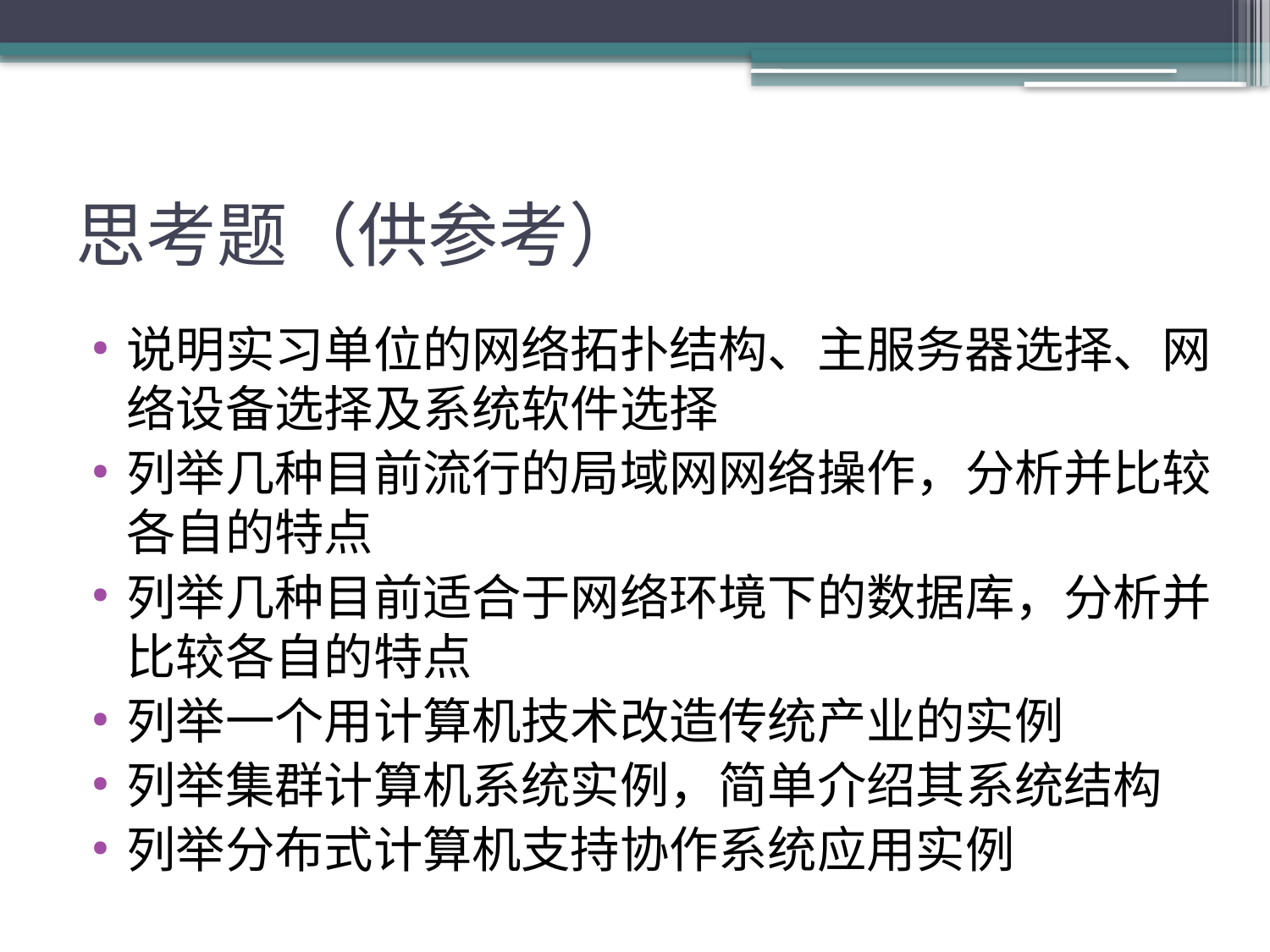

# 思考题（供参考）
说明实习单位的网络拓扑结构、主服务器选择、网络设备选择及系统软件选择
列举几种目前流行的局域网网络操作，分析并比较各自的特点
列举几种目前适合于网络环境下的数据库，分析并比较各自的特点
列举一个用计算机技术改造传统产业的实例
列举集群计算机系统实例，简单介绍其系统结构
列举分布式计算机支持协作系统应用实例